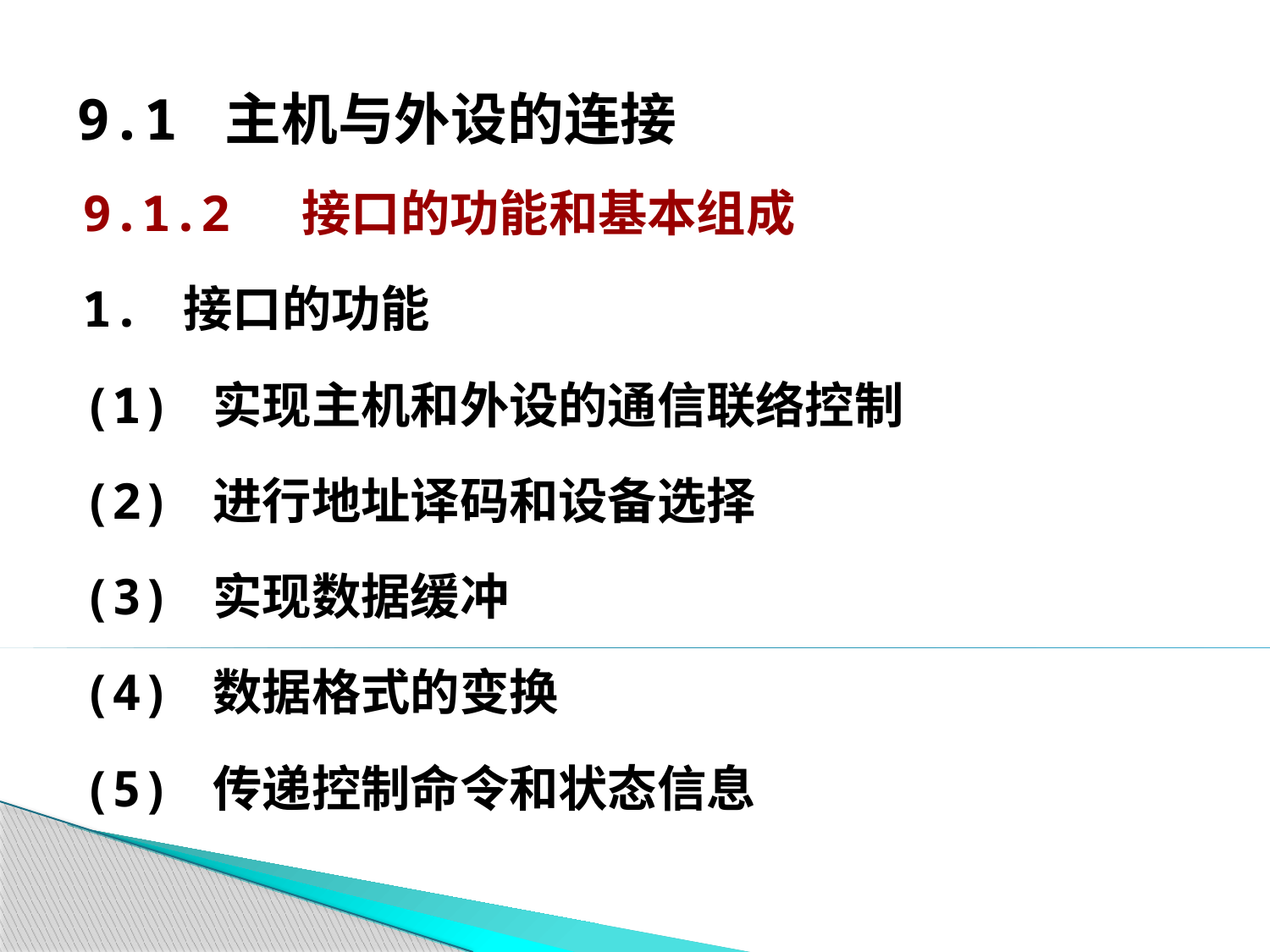

# 9.1 主机与外设的连接
9.1.2  接口的功能和基本组成
1. 接口的功能
(1) 实现主机和外设的通信联络控制
(2) 进行地址译码和设备选择
(3) 实现数据缓冲
(4) 数据格式的变换
(5) 传递控制命令和状态信息